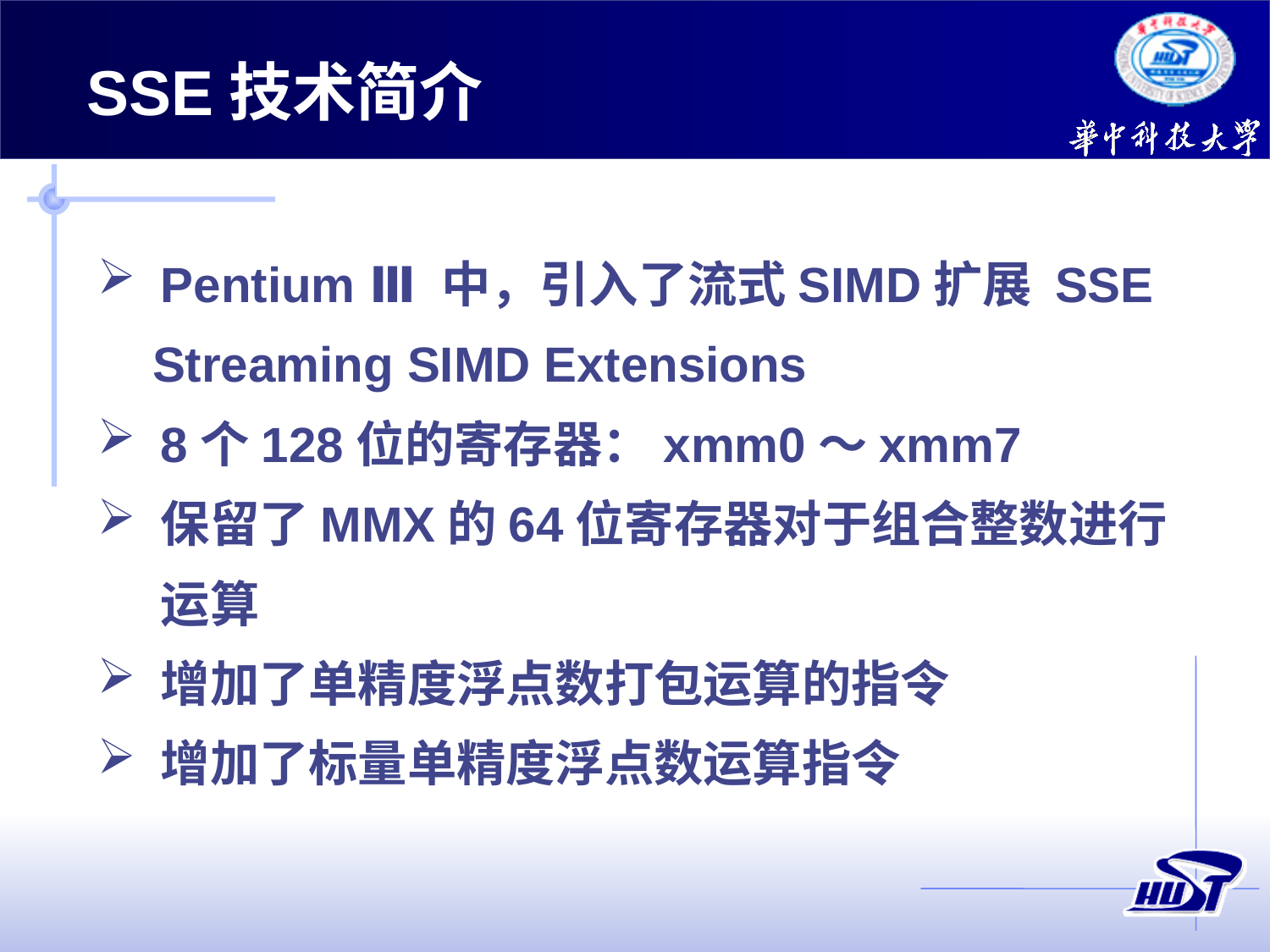

SSE技术简介
Pentium Ⅲ 中，引入了流式SIMD扩展 SSE
    Streaming SIMD Extensions
8个128位的寄存器：xmm0～xmm7
保留了MMX的64位寄存器对于组合整数进行运算
增加了单精度浮点数打包运算的指令
增加了标量单精度浮点数运算指令